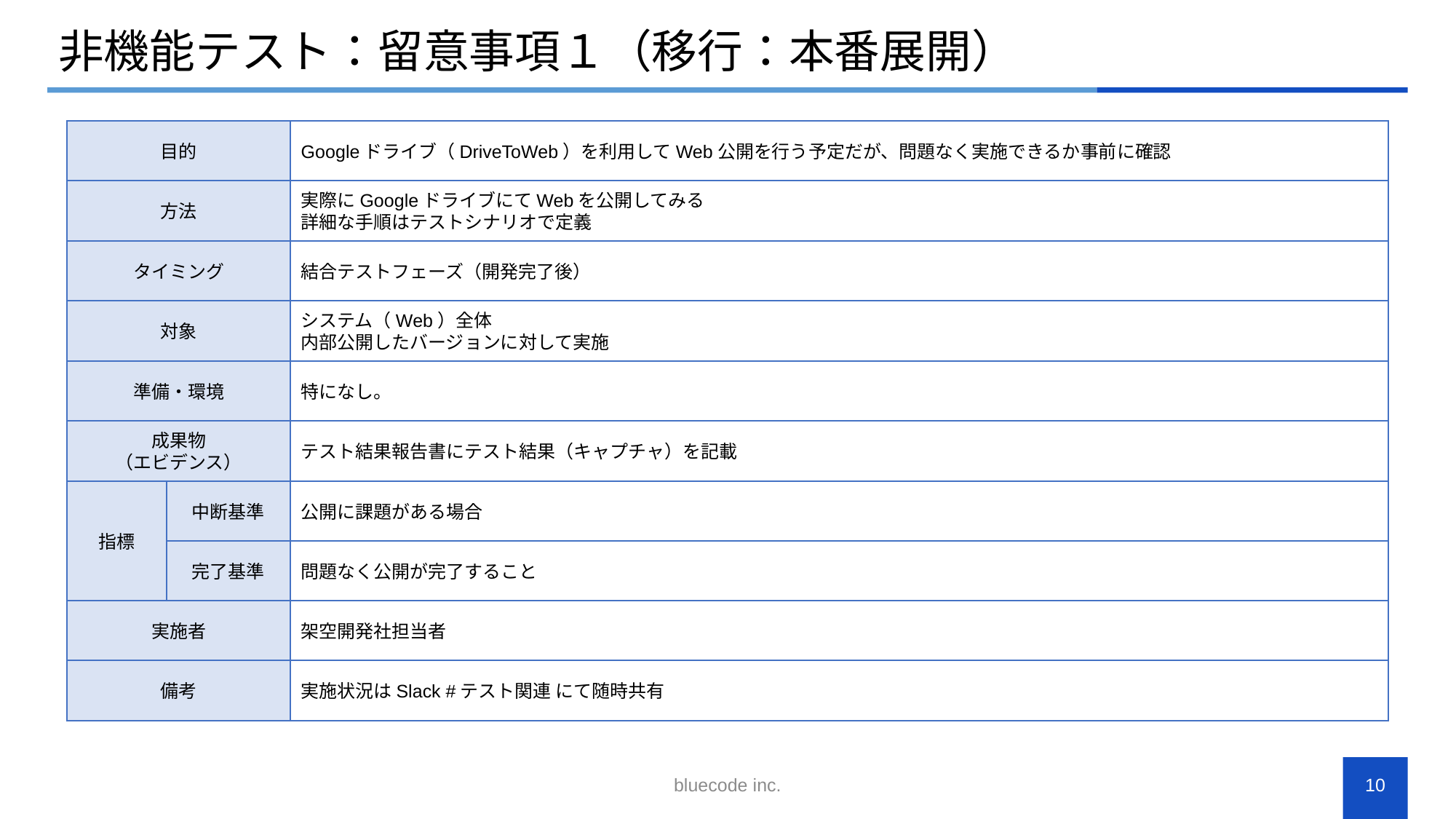

# 非機能テスト：留意事項１（移行：本番展開）
目的
Googleドライブ（DriveToWeb）を利用してWeb公開を行う予定だが、問題なく実施できるか事前に確認
方法
実際にGoogleドライブにてWebを公開してみる
詳細な手順はテストシナリオで定義
タイミング
結合テストフェーズ（開発完了後）
対象
システム（Web）全体
内部公開したバージョンに対して実施
準備・環境
特になし。
成果物
（エビデンス）
テスト結果報告書にテスト結果（キャプチャ）を記載
指標
中断基準
公開に課題がある場合
完了基準
問題なく公開が完了すること
実施者
架空開発社担当者
備考
実施状況はSlack #テスト関連 にて随時共有
bluecode inc.
10